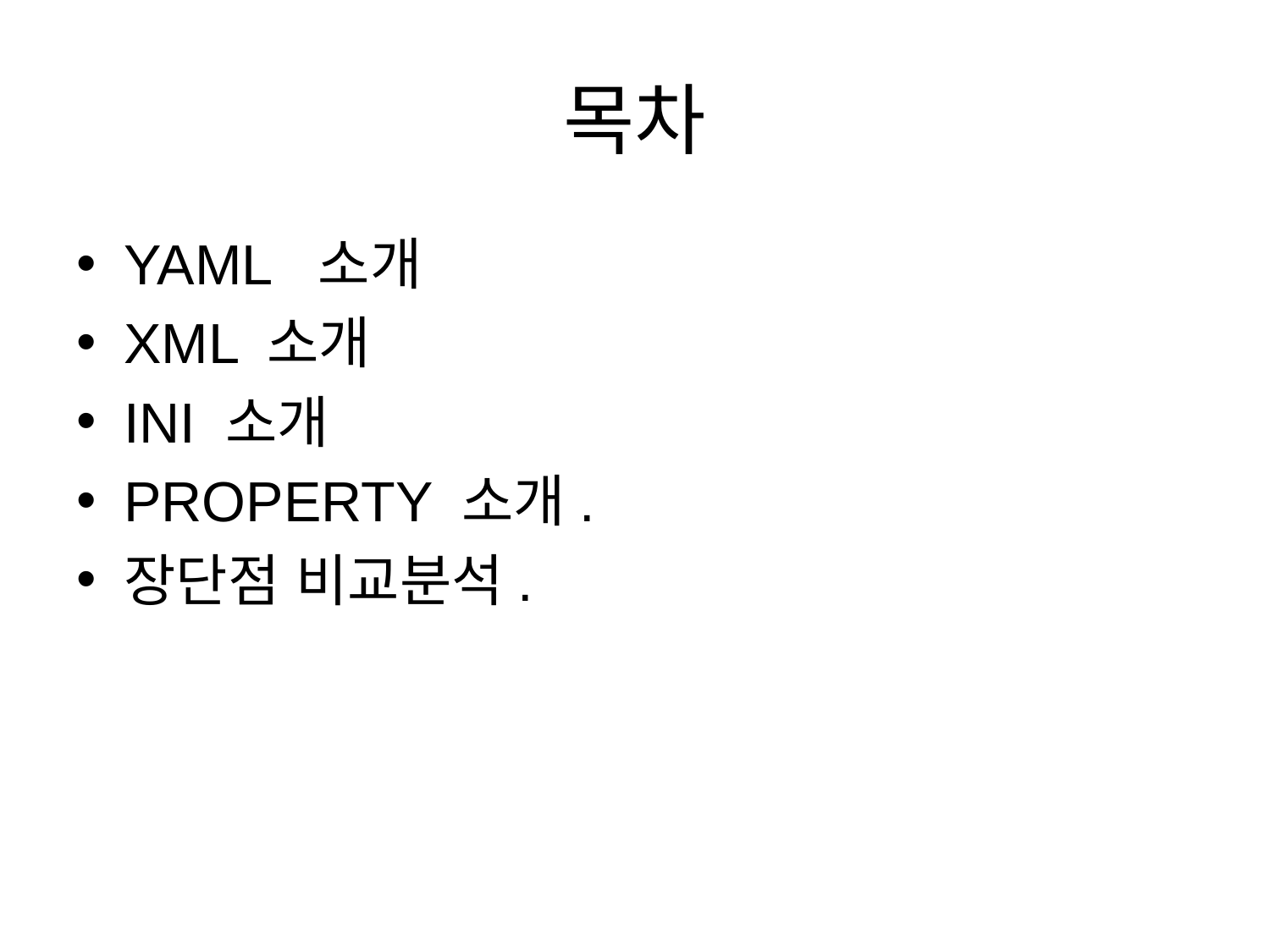

# 목차
YAML  소개
XML 소개
INI 소개
PROPERTY 소개.
장단점 비교분석.